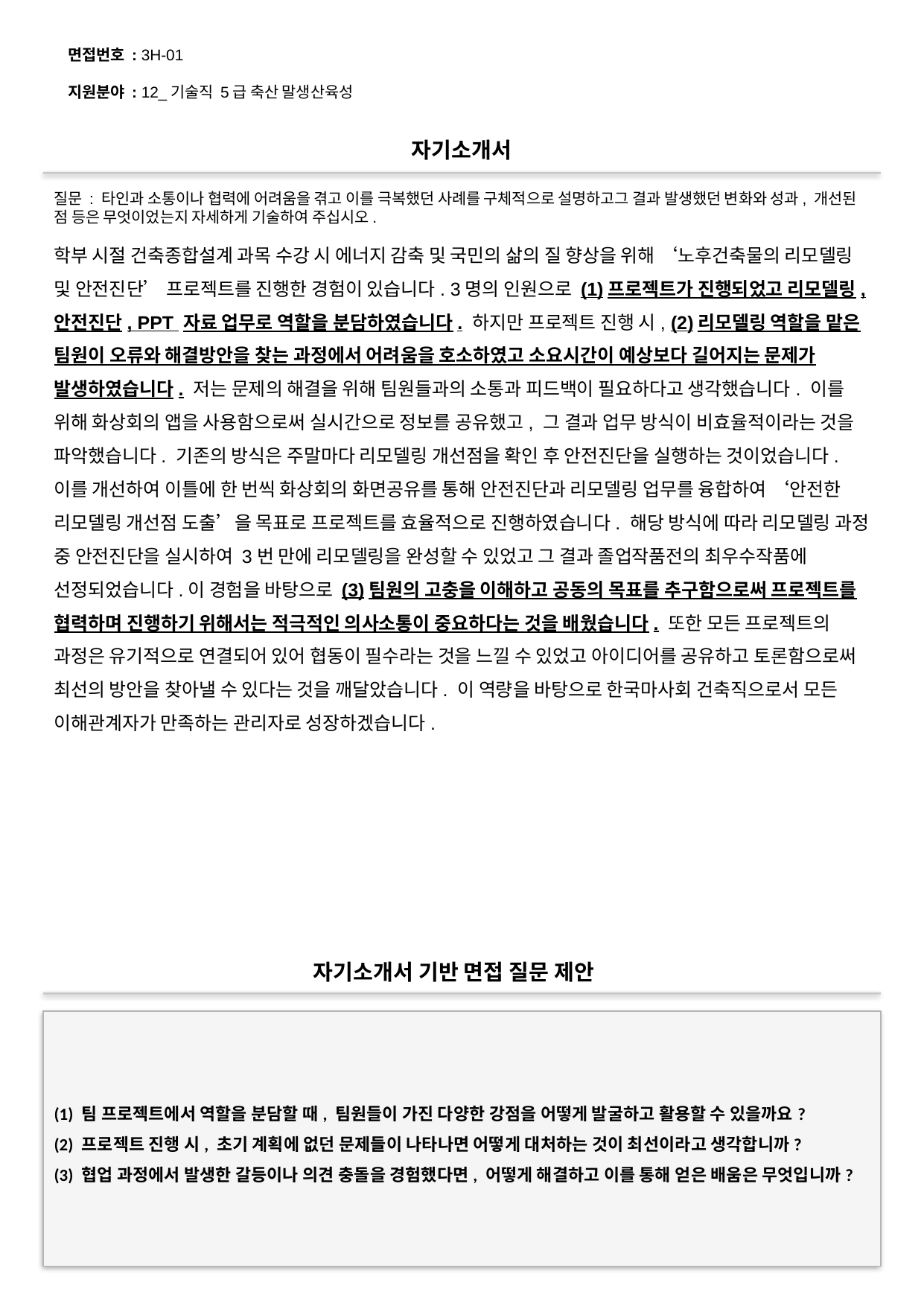

면접번호 : 3H-01

지원분야 : 12_기술직 5급 축산 말생산육성
#

자기소개서

질문 : 타인과 소통이나 협력에 어려움을 겪고 이를 극복했던 사례를 구체적으로 설명하고그 결과 발생했던 변화와 성과, 개선된 점 등은 무엇이었는지 자세하게 기술하여 주십시오.

학부 시절 건축종합설계 과목 수강 시 에너지 감축 및 국민의 삶의 질 향상을 위해 ‘노후건축물의 리모델링 및 안전진단’ 프로젝트를 진행한 경험이 있습니다. 3명의 인원으로 (1)프로젝트가 진행되었고 리모델링, 안전진단, PPT 자료 업무로 역할을 분담하였습니다. 하지만 프로젝트 진행 시, (2)리모델링 역할을 맡은 팀원이 오류와 해결방안을 찾는 과정에서 어려움을 호소하였고 소요시간이 예상보다 길어지는 문제가 발생하였습니다. 저는 문제의 해결을 위해 팀원들과의 소통과 피드백이 필요하다고 생각했습니다. 이를 위해 화상회의 앱을 사용함으로써 실시간으로 정보를 공유했고, 그 결과 업무 방식이 비효율적이라는 것을 파악했습니다. 기존의 방식은 주말마다 리모델링 개선점을 확인 후 안전진단을 실행하는 것이었습니다. 이를 개선하여 이틀에 한 번씩 화상회의 화면공유를 통해 안전진단과 리모델링 업무를 융합하여 ‘안전한 리모델링 개선점 도출’을 목표로 프로젝트를 효율적으로 진행하였습니다. 해당 방식에 따라 리모델링 과정 중 안전진단을 실시하여 3번 만에 리모델링을 완성할 수 있었고 그 결과 졸업작품전의 최우수작품에 선정되었습니다.이 경험을 바탕으로 (3)팀원의 고충을 이해하고 공동의 목표를 추구함으로써 프로젝트를 협력하며 진행하기 위해서는 적극적인 의사소통이 중요하다는 것을 배웠습니다. 또한 모든 프로젝트의 과정은 유기적으로 연결되어 있어 협동이 필수라는 것을 느낄 수 있었고 아이디어를 공유하고 토론함으로써 최선의 방안을 찾아낼 수 있다는 것을 깨달았습니다. 이 역량을 바탕으로 한국마사회 건축직으로서 모든 이해관계자가 만족하는 관리자로 성장하겠습니다.

자기소개서 기반 면접 질문 제안

(1) 팀 프로젝트에서 역할을 분담할 때, 팀원들이 가진 다양한 강점을 어떻게 발굴하고 활용할 수 있을까요?
(2) 프로젝트 진행 시, 초기 계획에 없던 문제들이 나타나면 어떻게 대처하는 것이 최선이라고 생각합니까?
(3) 협업 과정에서 발생한 갈등이나 의견 충돌을 경험했다면, 어떻게 해결하고 이를 통해 얻은 배움은 무엇입니까?